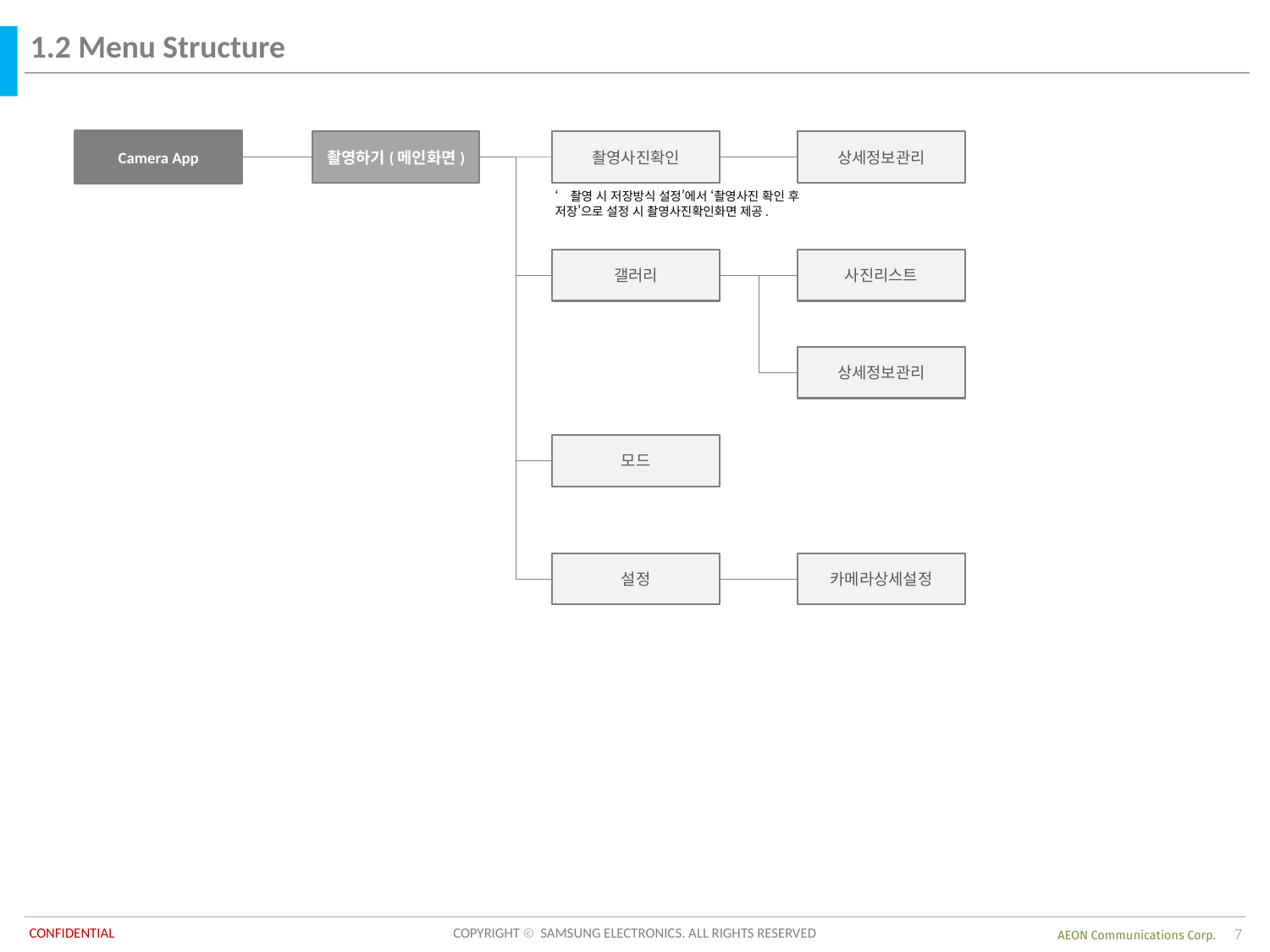

1.2 Menu Structure
Camera App
촬영하기(메인화면)
촬영사진확인
상세정보관리
‘촬영 시 저장방식 설정’에서 ‘촬영사진 확인 후 저장’으로 설정 시 촬영사진확인화면 제공.
갤러리
사진리스트
상세정보관리
모드
설정
카메라상세설정
7